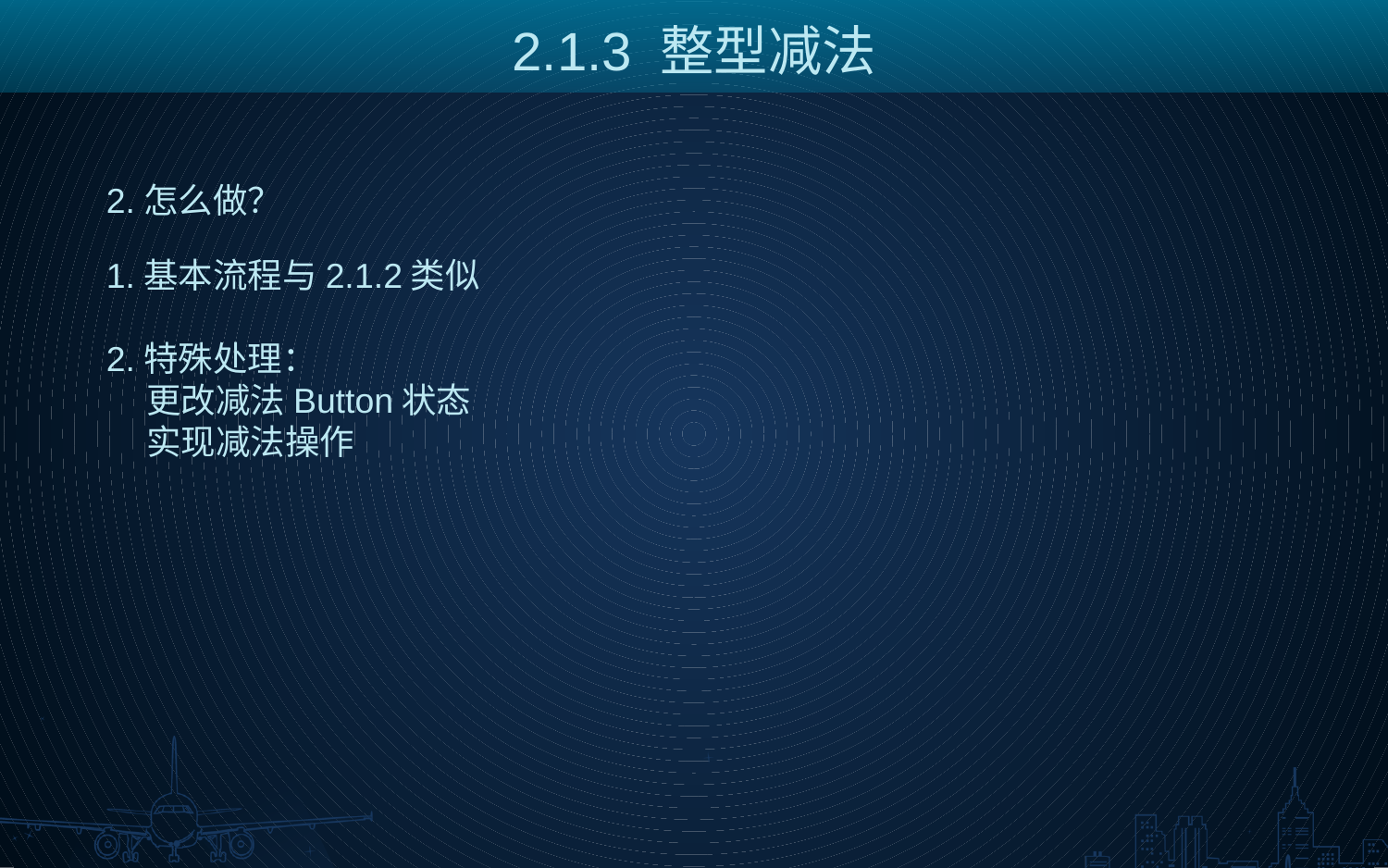

2.1.3 整型减法
2.怎么做？
1.基本流程与2.1.2类似

2.特殊处理：
    更改减法Button状态
    实现减法操作